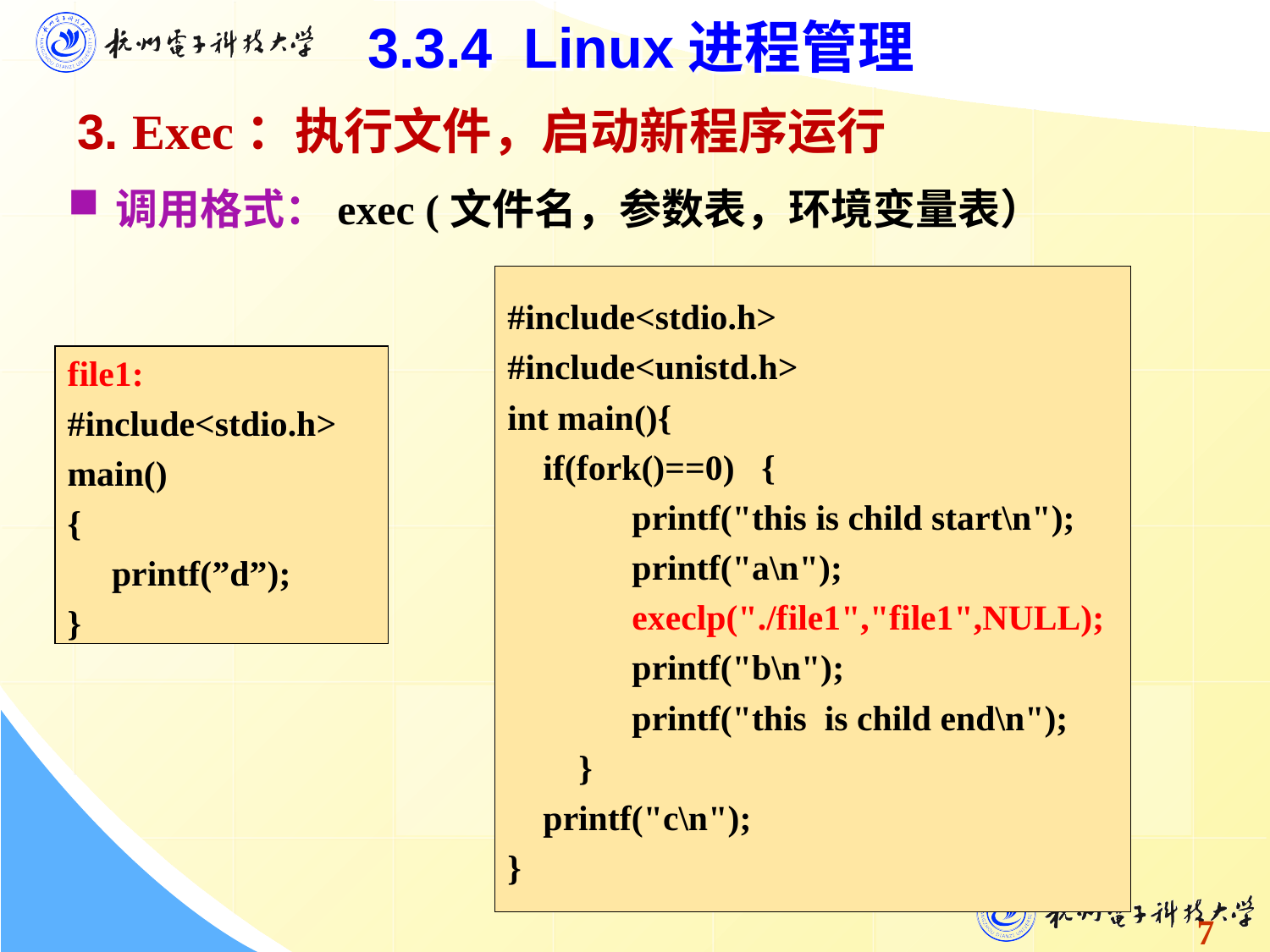

# 3.3.4  Linux进程管理
3. Exec：执行文件，启动新程序运行
调用格式：exec (文件名，参数表，环境变量表）

#include<stdio.h>
#include<unistd.h>
int main(){
    if(fork()==0)   {
              printf("this is child start\n");
              printf("a\n");
              execlp("./file1","file1",NULL);
              printf("b\n");
              printf("this  is child end\n");
        }
    printf("c\n");
}
file1:
#include<stdio.h>
main()
{
     printf(”d”);
}
73